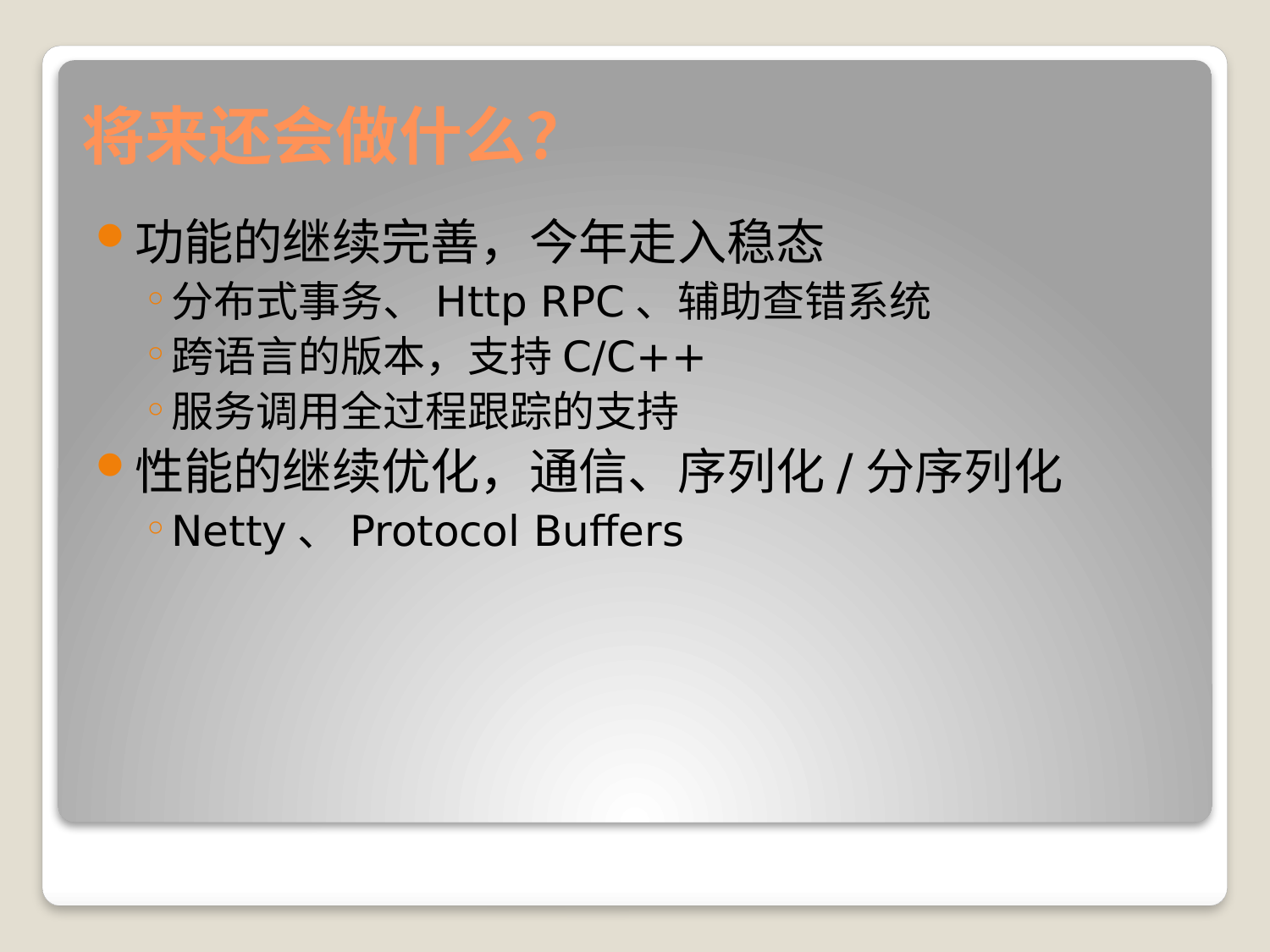

# 将来还会做什么？
功能的继续完善，今年走入稳态
分布式事务、Http RPC、辅助查错系统
跨语言的版本，支持C/C++
服务调用全过程跟踪的支持
性能的继续优化，通信、序列化/分序列化
Netty、Protocol Buffers